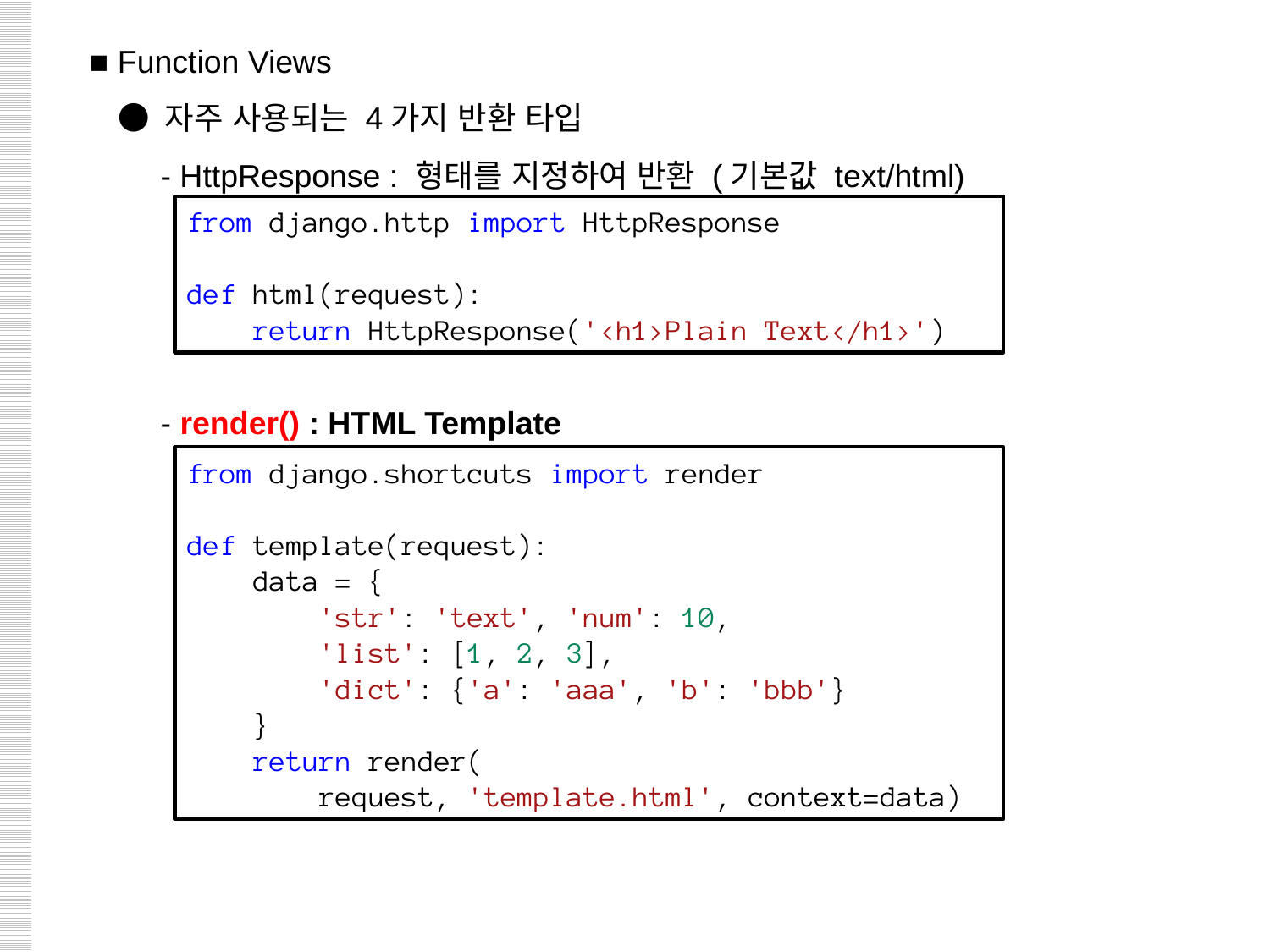

■ Function Views
    ● 자주 사용되는 4가지 반환 타입
        - HttpResponse : 형태를 지정하여 반환 (기본값 text/html)

        - render() : HTML Template
from django.http import HttpResponse
def html(request):
    return HttpResponse('<h1>Plain Text</h1>')
from django.shortcuts import render
def template(request):
    data = {
        'str': 'text', 'num': 10,
        'list': [1, 2, 3],
        'dict': {'a': 'aaa', 'b': 'bbb'}
    }
    return render(
        request, 'template.html', context=data)